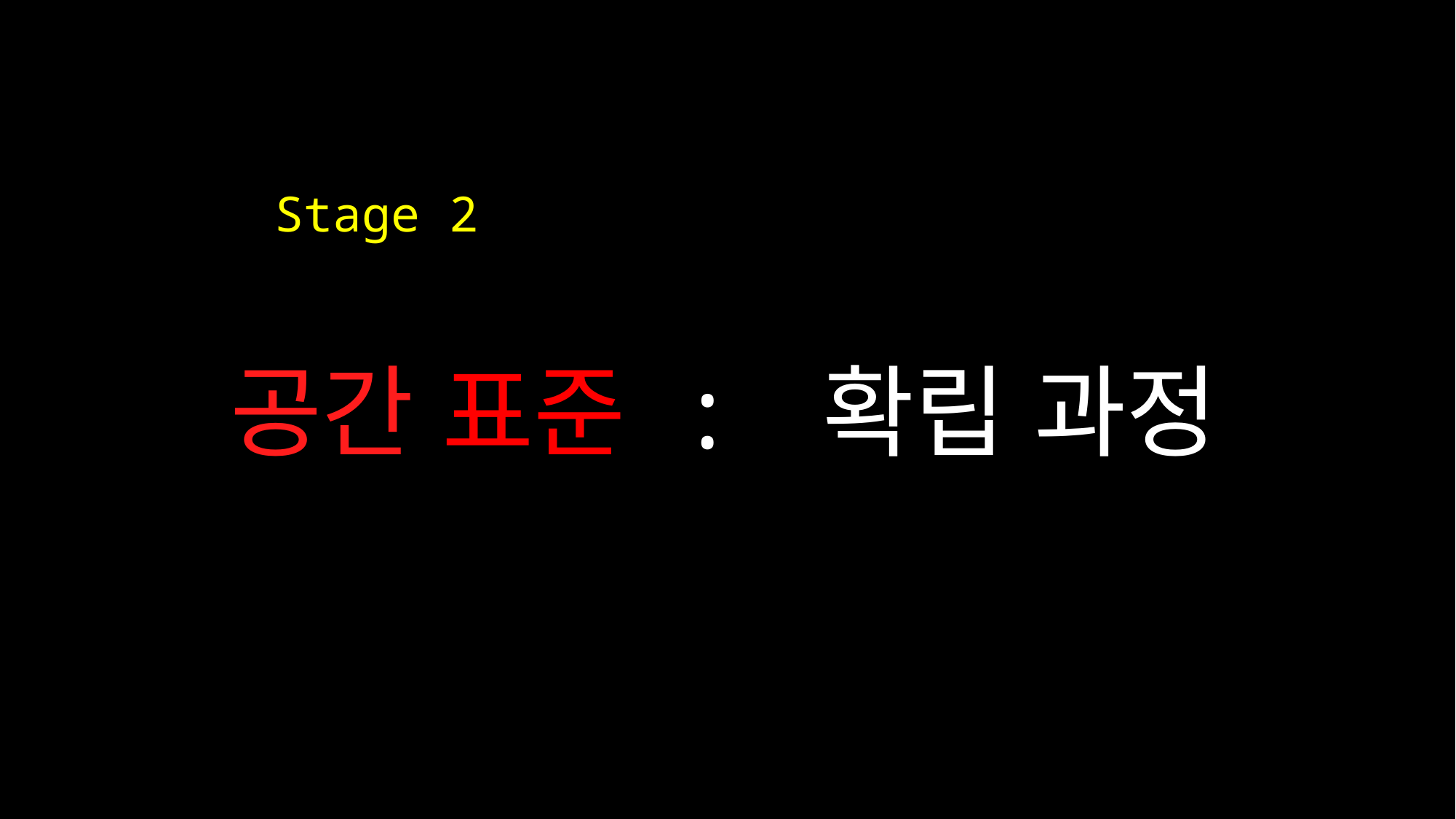

Stage 2
공간 표준 : 확립 과정